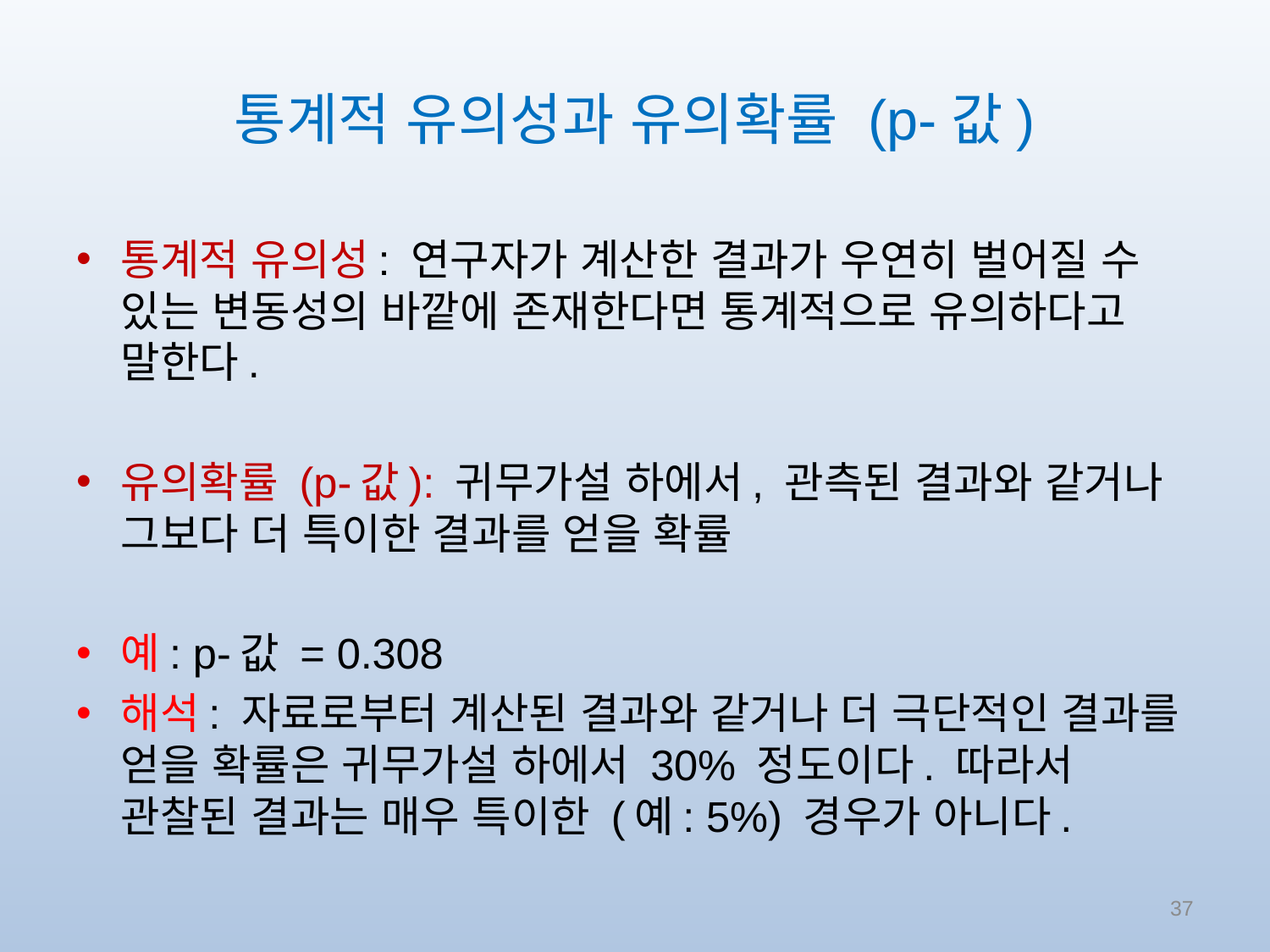

# 통계적 유의성과 유의확률 (p-값)
통계적 유의성: 연구자가 계산한 결과가 우연히 벌어질 수 있는 변동성의 바깥에 존재한다면 통계적으로 유의하다고 말한다.

유의확률 (p-값): 귀무가설 하에서, 관측된 결과와 같거나 그보다 더 특이한 결과를 얻을 확률

예: p-값 = 0.308
해석: 자료로부터 계산된 결과와 같거나 더 극단적인 결과를 얻을 확률은 귀무가설 하에서 30% 정도이다. 따라서 관찰된 결과는 매우 특이한 (예: 5%) 경우가 아니다.
37